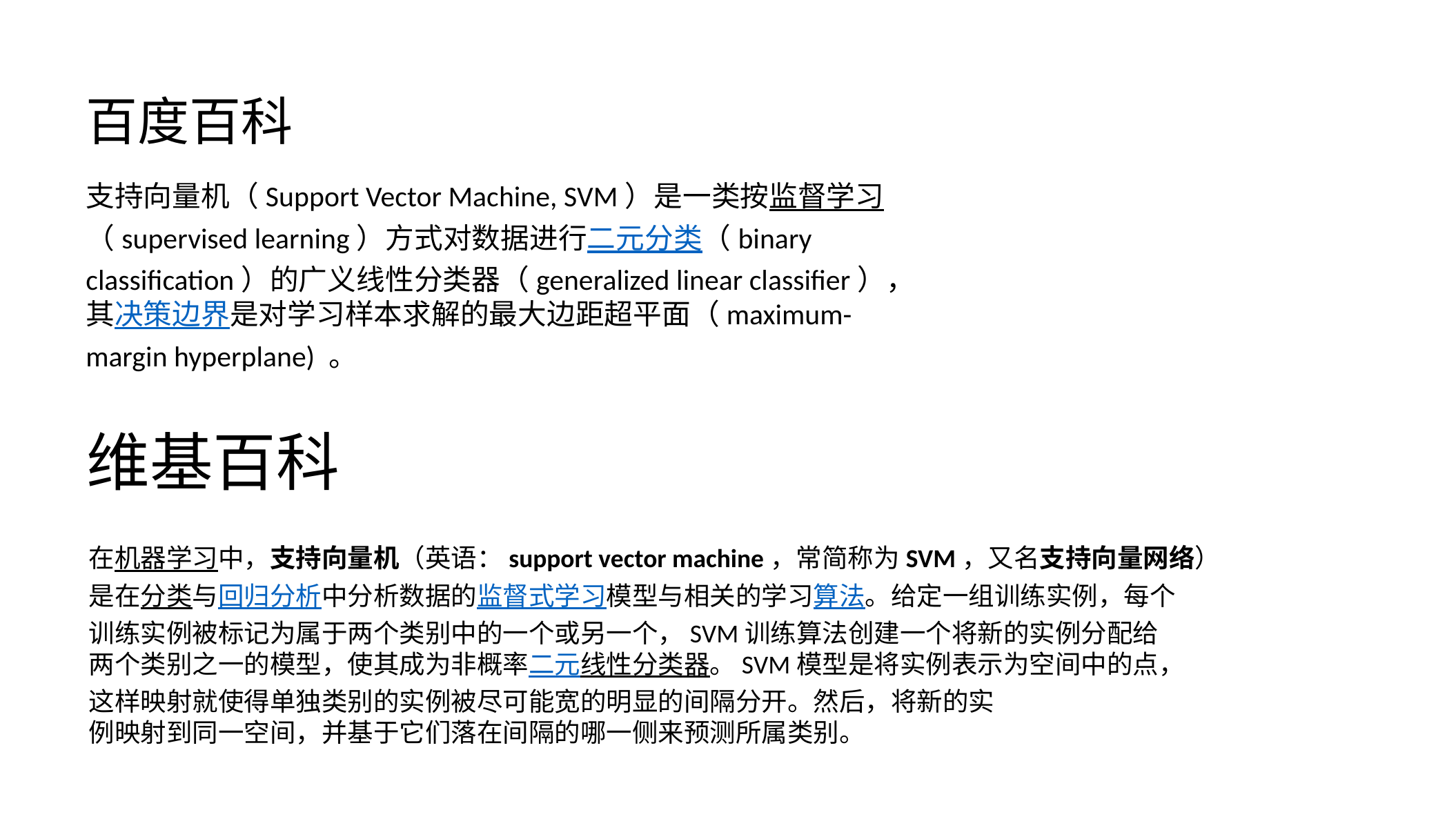

百度百科
支持向量机（Support Vector Machine, SVM）是一类按监督学习（supervised learning）方式对数据进行二元分类（binary classification）的广义线性分类器（generalized linear classifier），其决策边界是对学习样本求解的最大边距超平面（maximum-margin hyperplane) 。
维基百科
在机器学习中，支持向量机（英语：support vector machine，常简称为SVM，又名支持向量网络）
是在分类与回归分析中分析数据的监督式学习模型与相关的学习算法。给定一组训练实例，每个
训练实例被标记为属于两个类别中的一个或另一个，SVM训练算法创建一个将新的实例分配给
两个类别之一的模型，使其成为非概率二元线性分类器。SVM模型是将实例表示为空间中的点，
这样映射就使得单独类别的实例被尽可能宽的明显的间隔分开。然后，将新的实
例映射到同一空间，并基于它们落在间隔的哪一侧来预测所属类别。